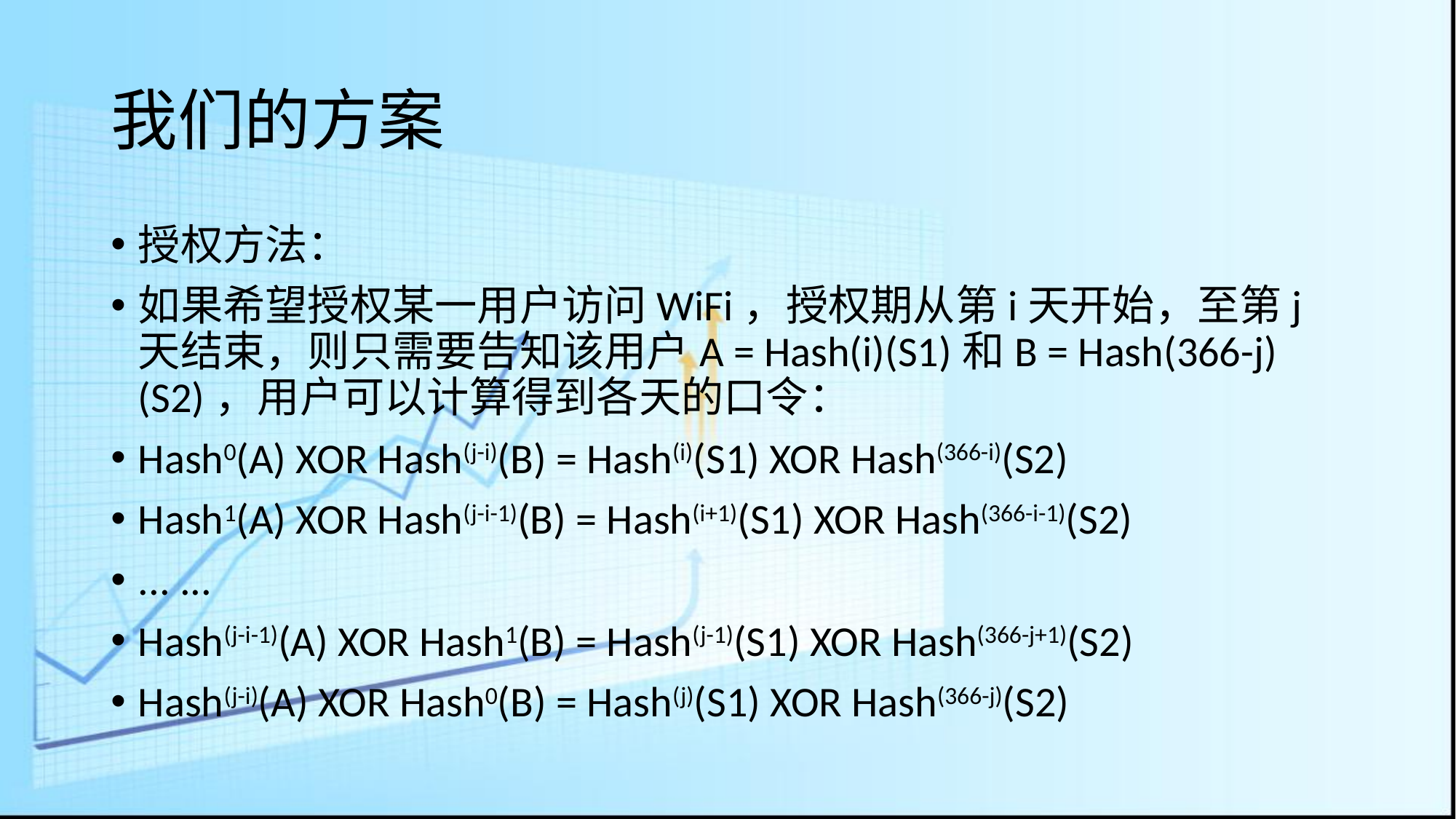

# 我们的方案
授权方法：
如果希望授权某一用户访问WiFi，授权期从第i天开始，至第j天结束，则只需要告知该用户A = Hash(i)(S1)和B = Hash(366-j)(S2)，用户可以计算得到各天的口令：
Hash0(A) XOR Hash(j-i)(B) = Hash(i)(S1) XOR Hash(366-i)(S2)
Hash1(A) XOR Hash(j-i-1)(B) = Hash(i+1)(S1) XOR Hash(366-i-1)(S2)
... ...
Hash(j-i-1)(A) XOR Hash1(B) = Hash(j-1)(S1) XOR Hash(366-j+1)(S2)
Hash(j-i)(A) XOR Hash0(B) = Hash(j)(S1) XOR Hash(366-j)(S2)